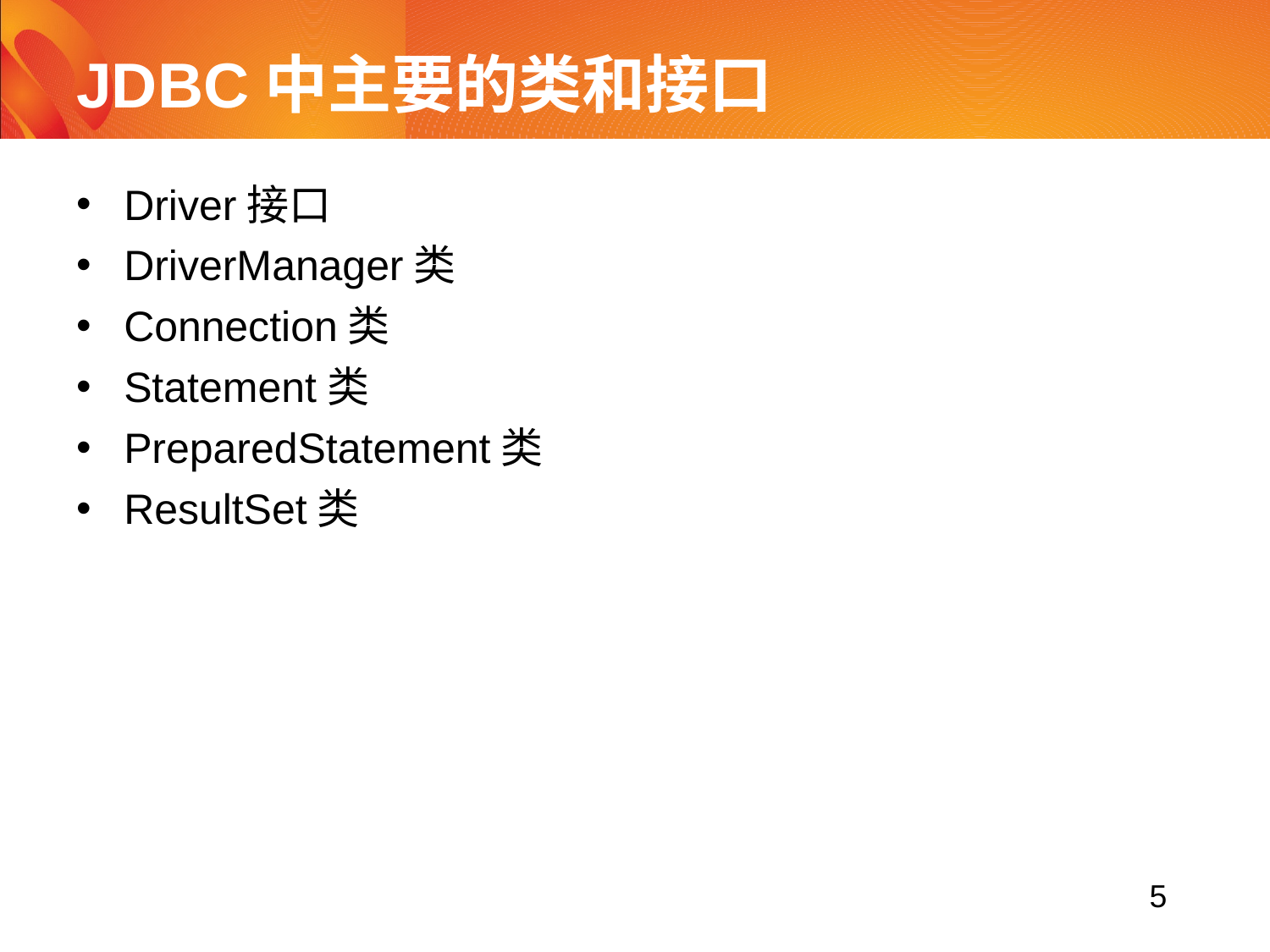

# JDBC中主要的类和接口
Driver接口
DriverManager类
Connection类
Statement类
PreparedStatement类
ResultSet类